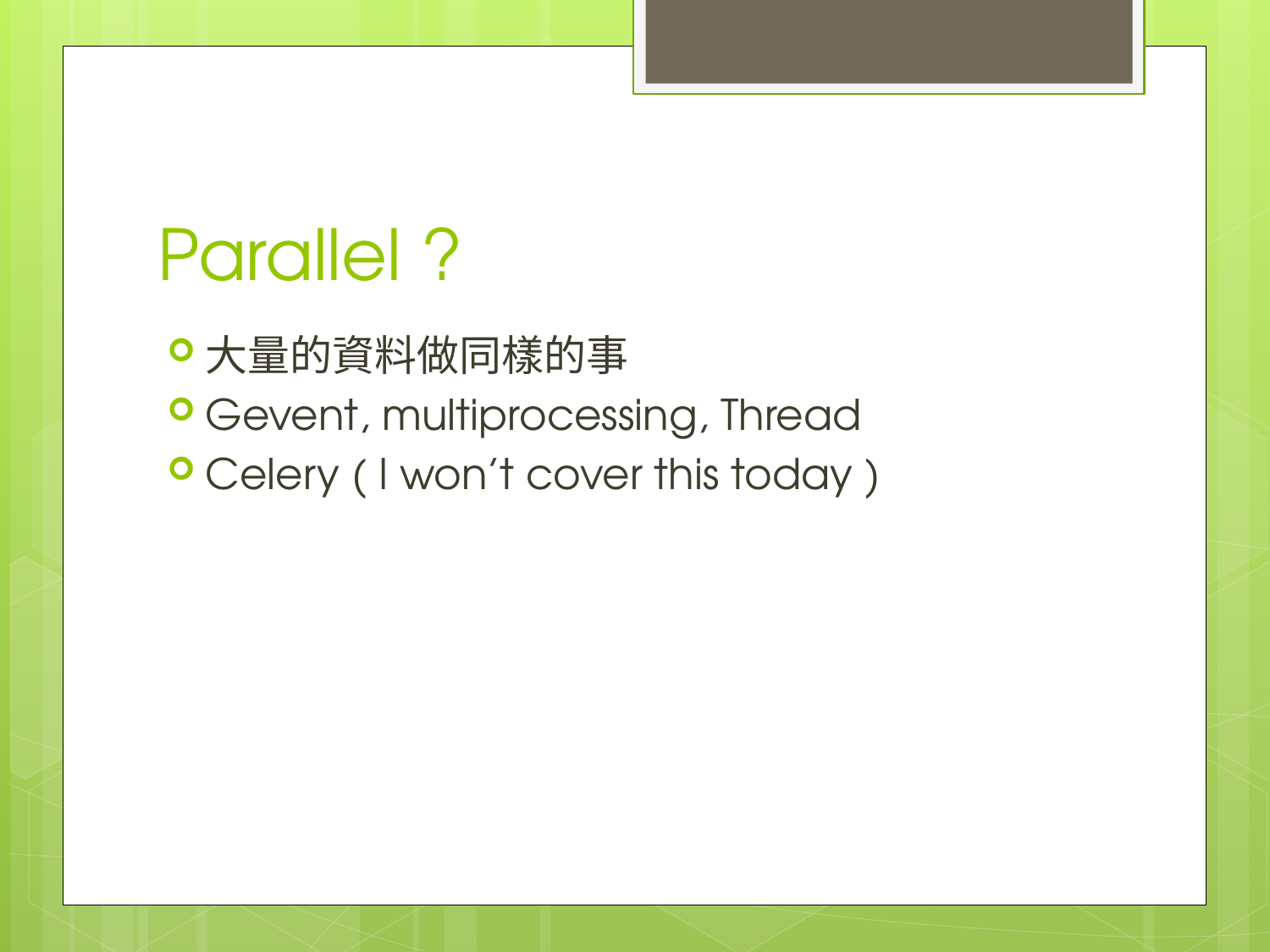

# Parallel ?
大量的資料做同樣的事
Gevent, multiprocessing, Thread
Celery ( I won’t cover this today )